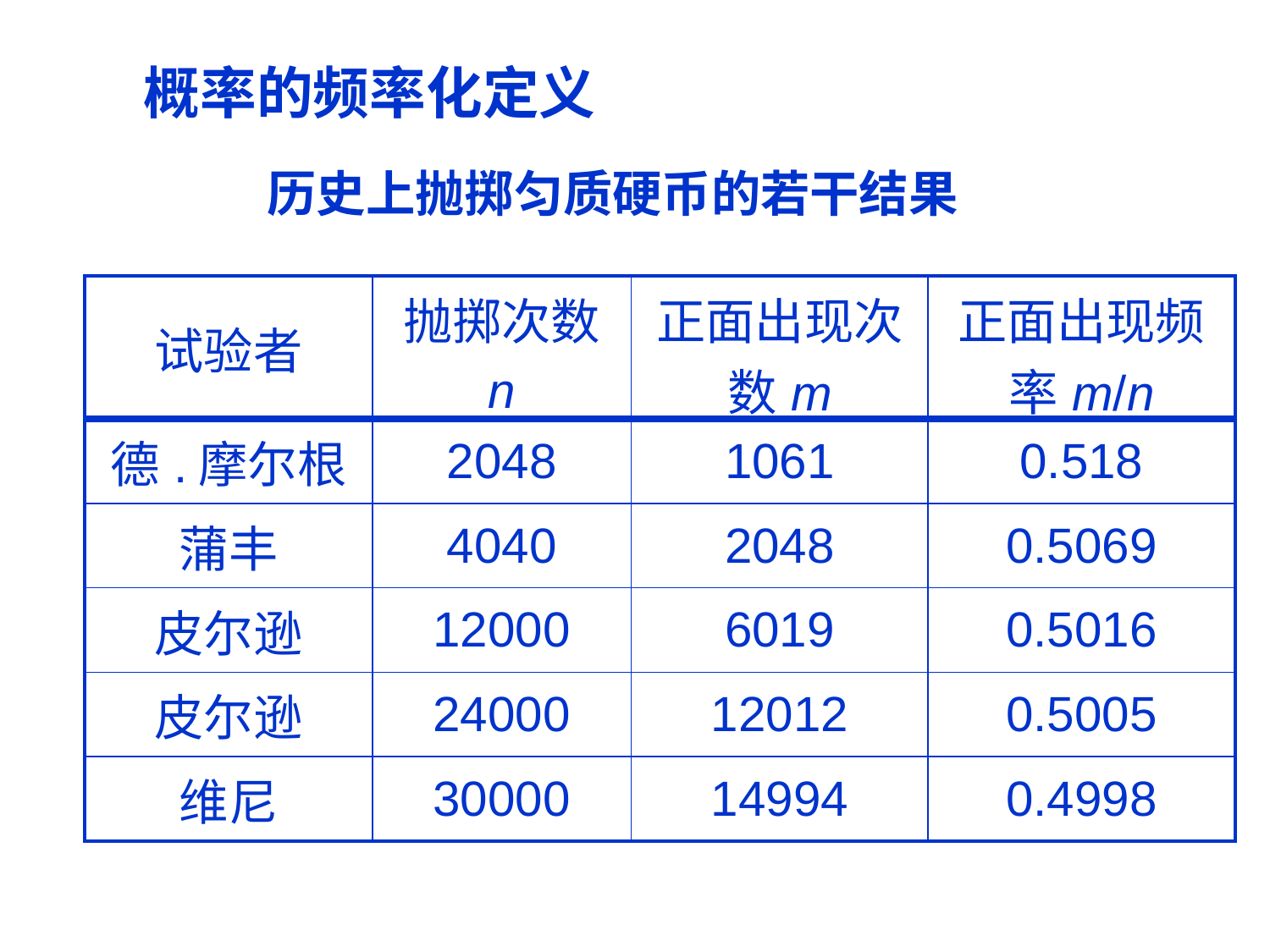

概率的频率化定义
历史上抛掷匀质硬币的若干结果
| 试验者 | 抛掷次数 n | 正面出现次数m | 正面出现频率m/n |
| --- | --- | --- | --- |
| 德.摩尔根 | 2048 | 1061 | 0.518 |
| 蒲丰 | 4040 | 2048 | 0.5069 |
| 皮尔逊 | 12000 | 6019 | 0.5016 |
| 皮尔逊 | 24000 | 12012 | 0.5005 |
| 维尼 | 30000 | 14994 | 0.4998 |